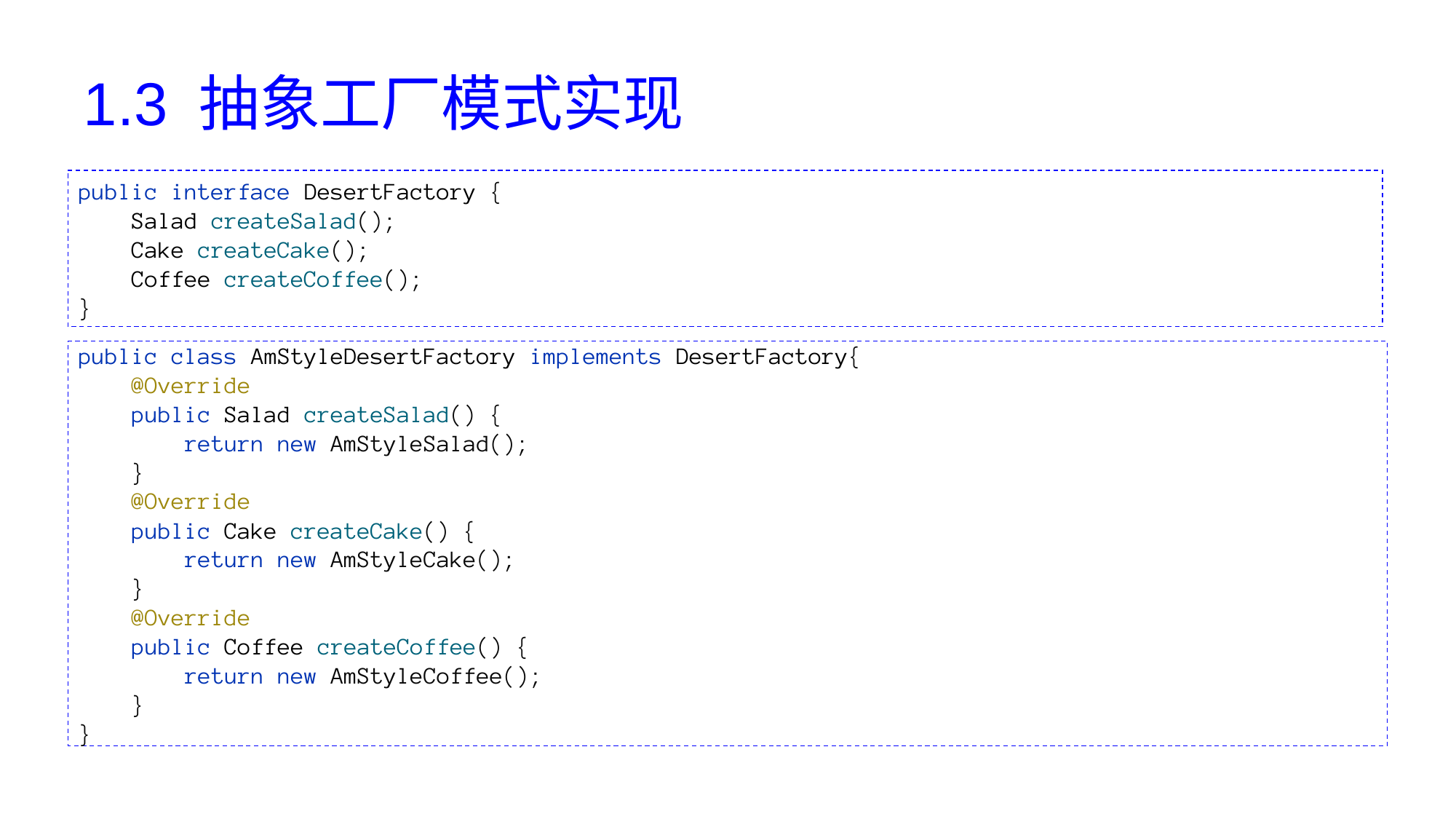

# 1.3 抽象工厂模式实现
public interface DesertFactory {
    Salad createSalad();
    Cake createCake();
    Coffee createCoffee();
}
public class AmStyleDesertFactory implements DesertFactory{
    @Override
    public Salad createSalad() {
        return new AmStyleSalad();
    }
    @Override
    public Cake createCake() {
        return new AmStyleCake();
    }
    @Override
    public Coffee createCoffee() {
        return new AmStyleCoffee();
    }
}
11